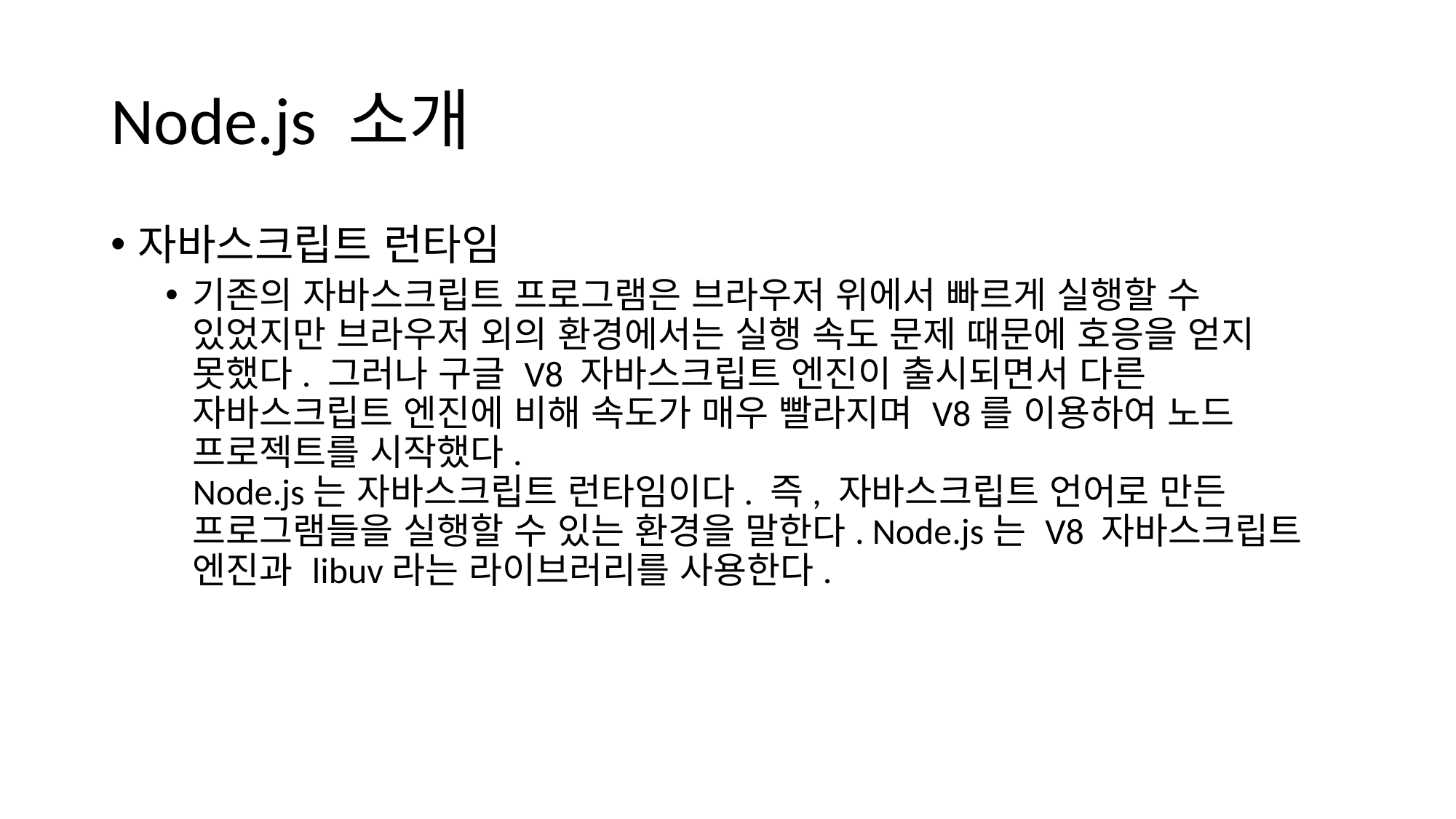

# Node.js 소개
자바스크립트 런타임
기존의 자바스크립트 프로그램은 브라우저 위에서 빠르게 실행할 수 있었지만 브라우저 외의 환경에서는 실행 속도 문제 때문에 호응을 얻지 못했다. 그러나 구글 V8 자바스크립트 엔진이 출시되면서 다른 자바스크립트 엔진에 비해 속도가 매우 빨라지며 V8를 이용하여 노드 프로젝트를 시작했다.
Node.js는 자바스크립트 런타임이다. 즉, 자바스크립트 언어로 만든 프로그램들을 실행할 수 있는 환경을 말한다. Node.js는 V8 자바스크립트 엔진과 libuv라는 라이브러리를 사용한다.